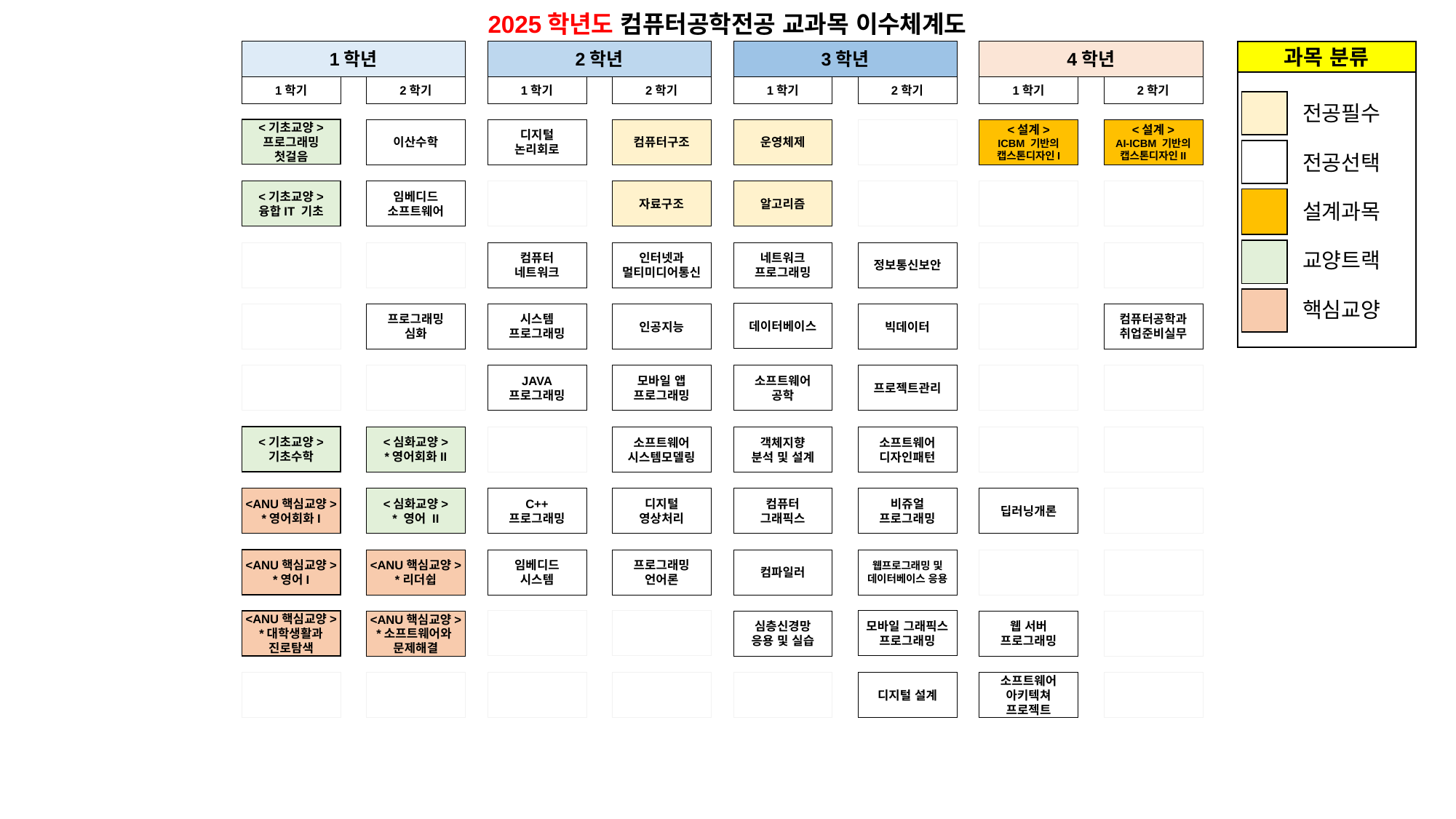

| 2025학년도 컴퓨터공학전공 교과목 이수체계도 |
| --- |
1학년
2학년
3학년
4학년
과목 분류

1학기
2학기
1학기
2학기
1학기
2학기
1학기
2학기

전공필수

전공선택

설계과목

교양트랙

핵심교양
<기초교양>
프로그래밍
첫걸음
디지털
논리회로

이산수학
컴퓨터구조
운영체제
<설계>
ICBM 기반의
캡스톤디자인I
<설계>
AI-ICBM 기반의
캡스톤디자인II
자료구조
알고리즘
<기초교양>
융합IT 기초
임베디드
소프트웨어

컴퓨터
네트워크
인터넷과
멀티미디어통신
네트워크
프로그래밍
정보통신보안

데이터베이스

프로그래밍
심화
시스템
프로그래밍
인공지능
빅데이터
컴퓨터공학과
취업준비실무

JAVA
프로그래밍
모바일 앱
프로그래밍
소프트웨어
공학
프로젝트관리
<기초교양>
기초수학

<심화교양>
*영어회화II
소프트웨어
시스템모델링
객체지향
분석 및 설계
소프트웨어
디자인패턴
<ANU핵심교양>
*영어회화I
딥러닝개론

<심화교양>
* 영어 II
C++
프로그래밍
디지털
영상처리
컴퓨터
그래픽스
비쥬얼
프로그래밍
<ANU핵심교양>
*영어I
웹프로그래밍 및
데이터베이스 응용

<ANU핵심교양>
*리더쉽
임베디드
시스템
프로그래밍
언어론
컴파일러

모바일 그래픽스
프로그래밍
<ANU핵심교양>
*대학생활과
진로탐색
심층신경망
응용 및 실습
웹 서버
프로그래밍

<ANU핵심교양>
*소프트웨어와
문제해결

디지털 설계
소프트웨어
아키텍쳐
프로젝트